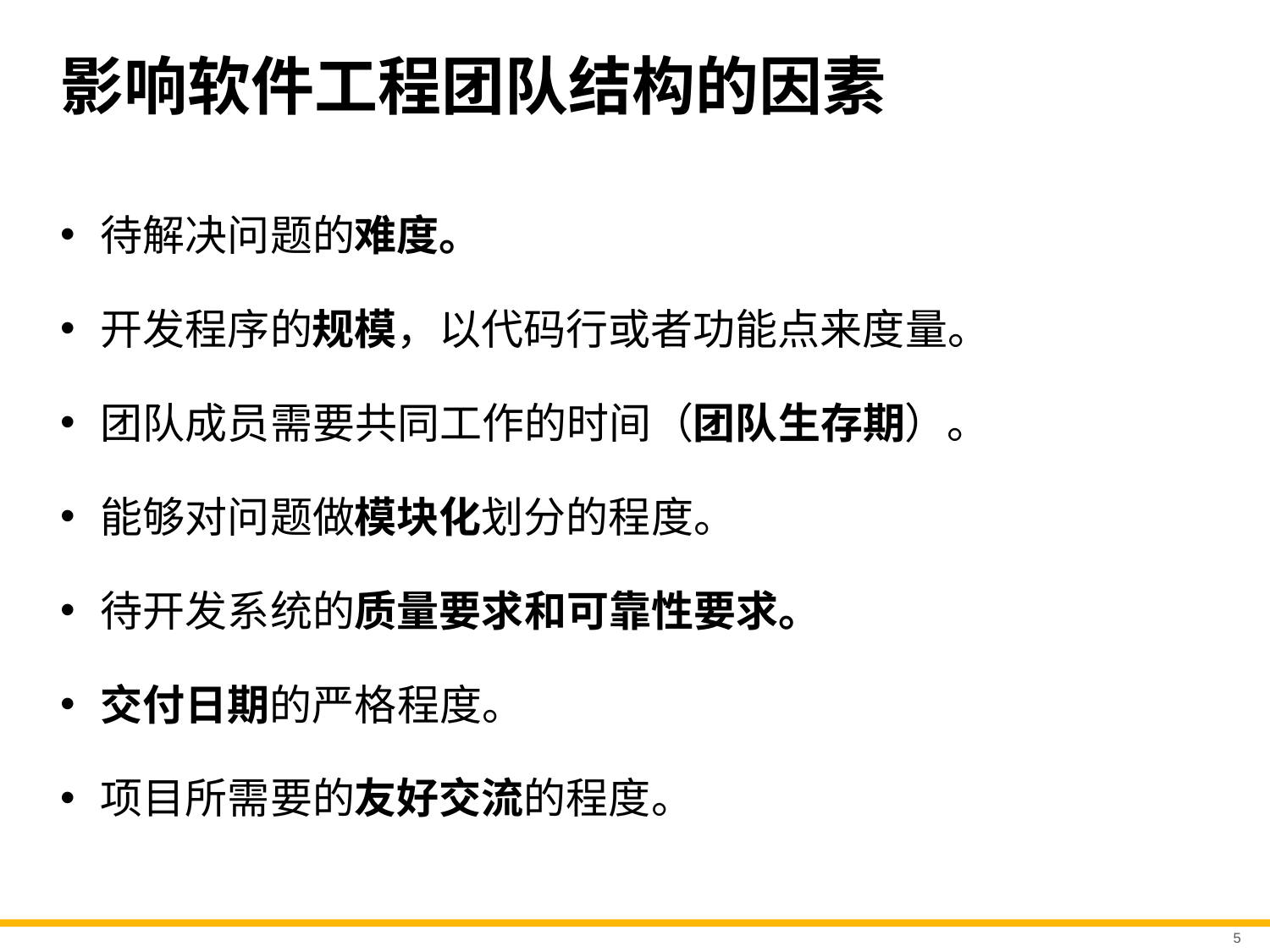

# 影响软件工程团队结构的因素
待解决问题的难度。
开发程序的规模，以代码行或者功能点来度量。
团队成员需要共同工作的时间（团队生存期）。
能够对问题做模块化划分的程度。
待开发系统的质量要求和可靠性要求。
交付日期的严格程度。
项目所需要的友好交流的程度。
5